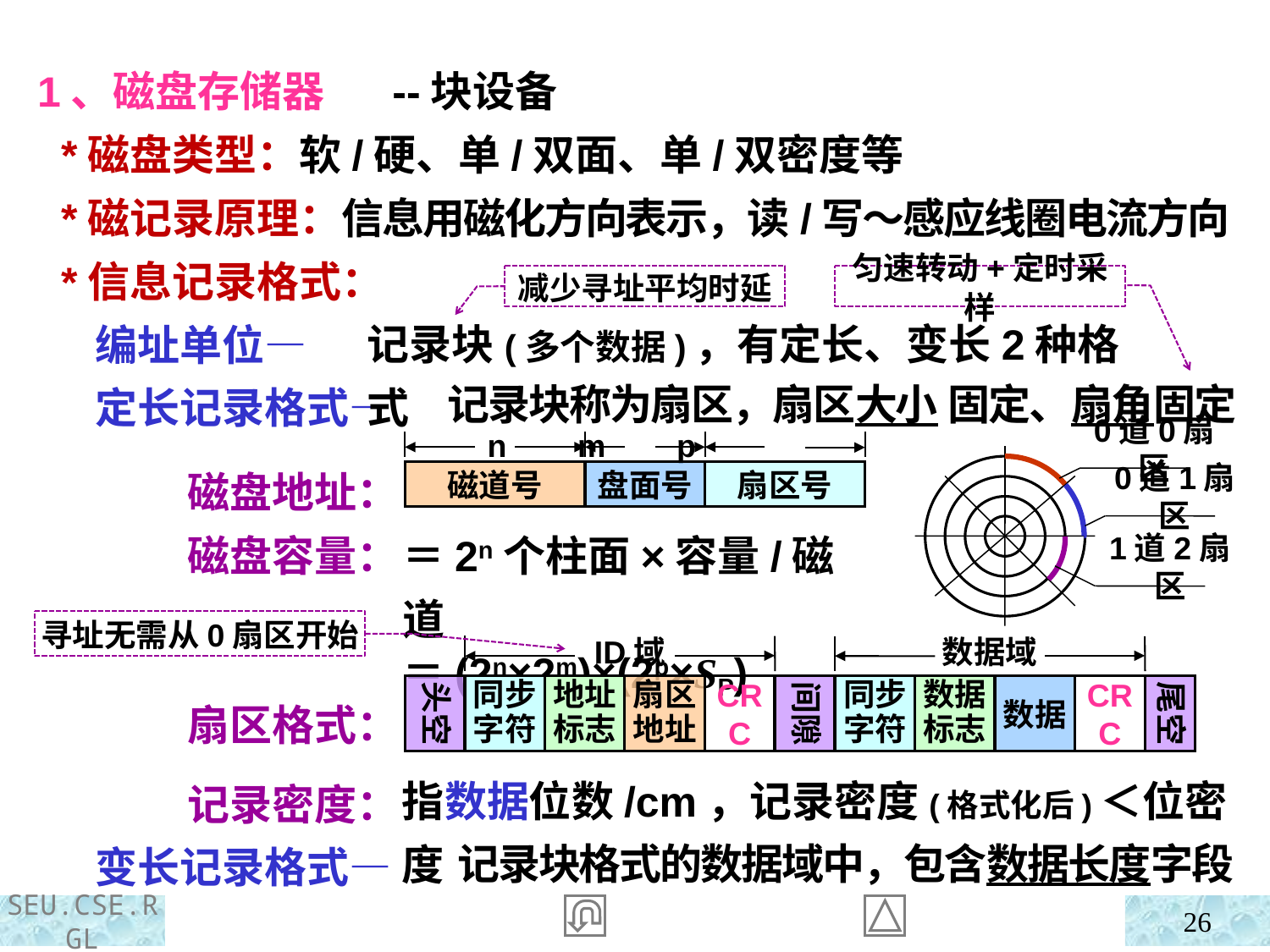

1、磁盘存储器      --块设备
  *磁盘类型：软/硬、单/双面、单/双密度等
  *磁记录原理：信息用磁化方向表示，读/写～感应线圈电流方向
  *信息记录格式：
     编址单位—
减少寻址平均时延
匀速转动+定时采样
记录块(多个数据)，有定长、变长2种格式
记录块称为扇区，扇区大小 固定、扇角固定
     定长记录格式—

     变长记录格式—
0道0扇区

0道1扇区

1道2扇区

n        m        p
磁道号
盘面号
扇区号
磁盘地址：
磁盘容量：

扇区格式：
记录密度：
＝2n个柱面×容量/磁道
＝(2n×2m)×(2p×SP)
寻址无需从0扇区开始
ID域
数据域
头空
同步字符
地址标志
扇区地址
CRC
间隙
同步字符
数据标志
数据
CRC
尾空
指数据位数/cm，记录密度(格式化后)＜位密度
记录块格式的数据域中，包含数据长度字段

26